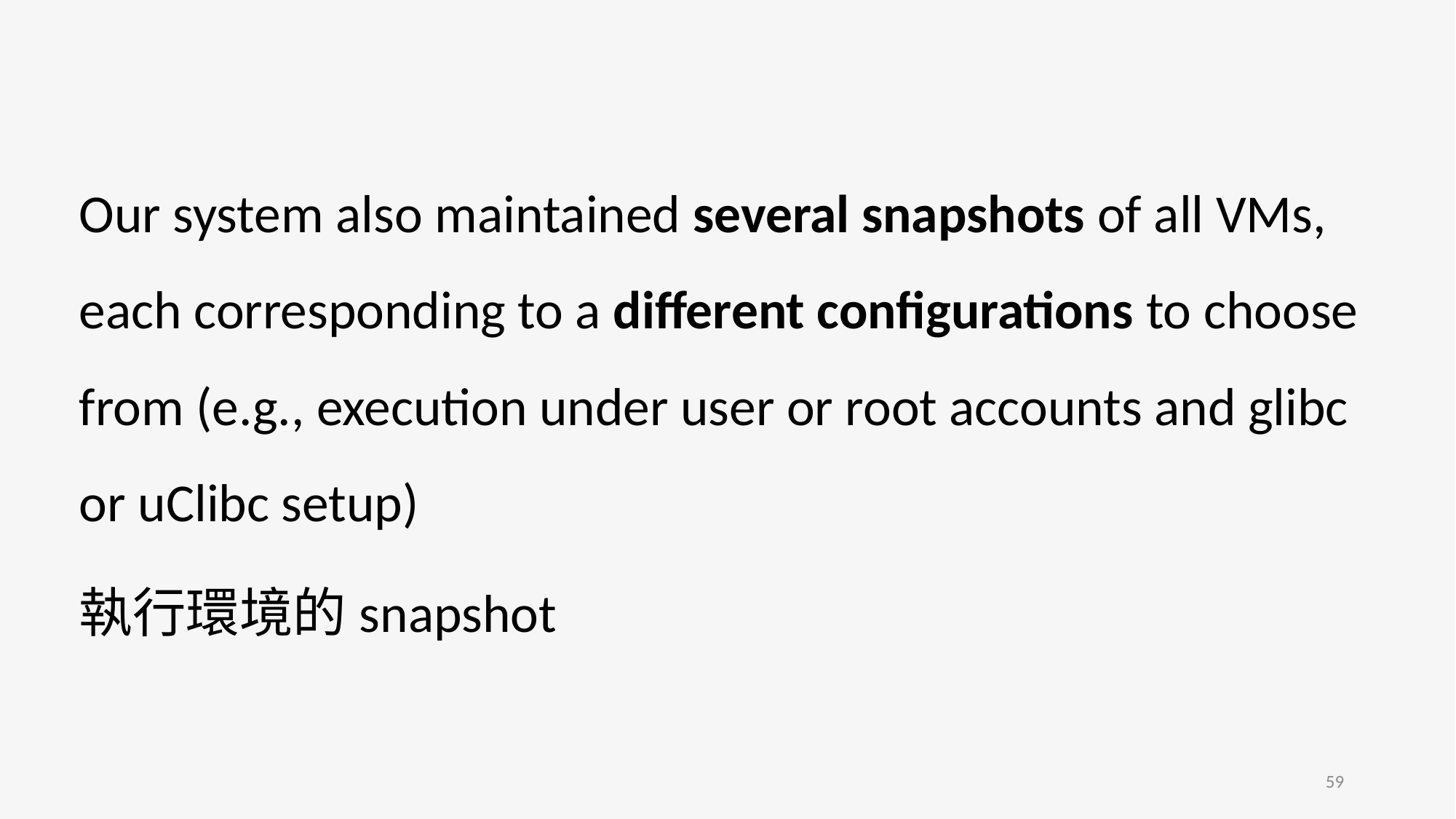

Our system also maintained several snapshots of all VMs, each corresponding to a different configurations to choose from (e.g., execution under user or root accounts and glibc or uClibc setup)
執行環境的snapshot
59